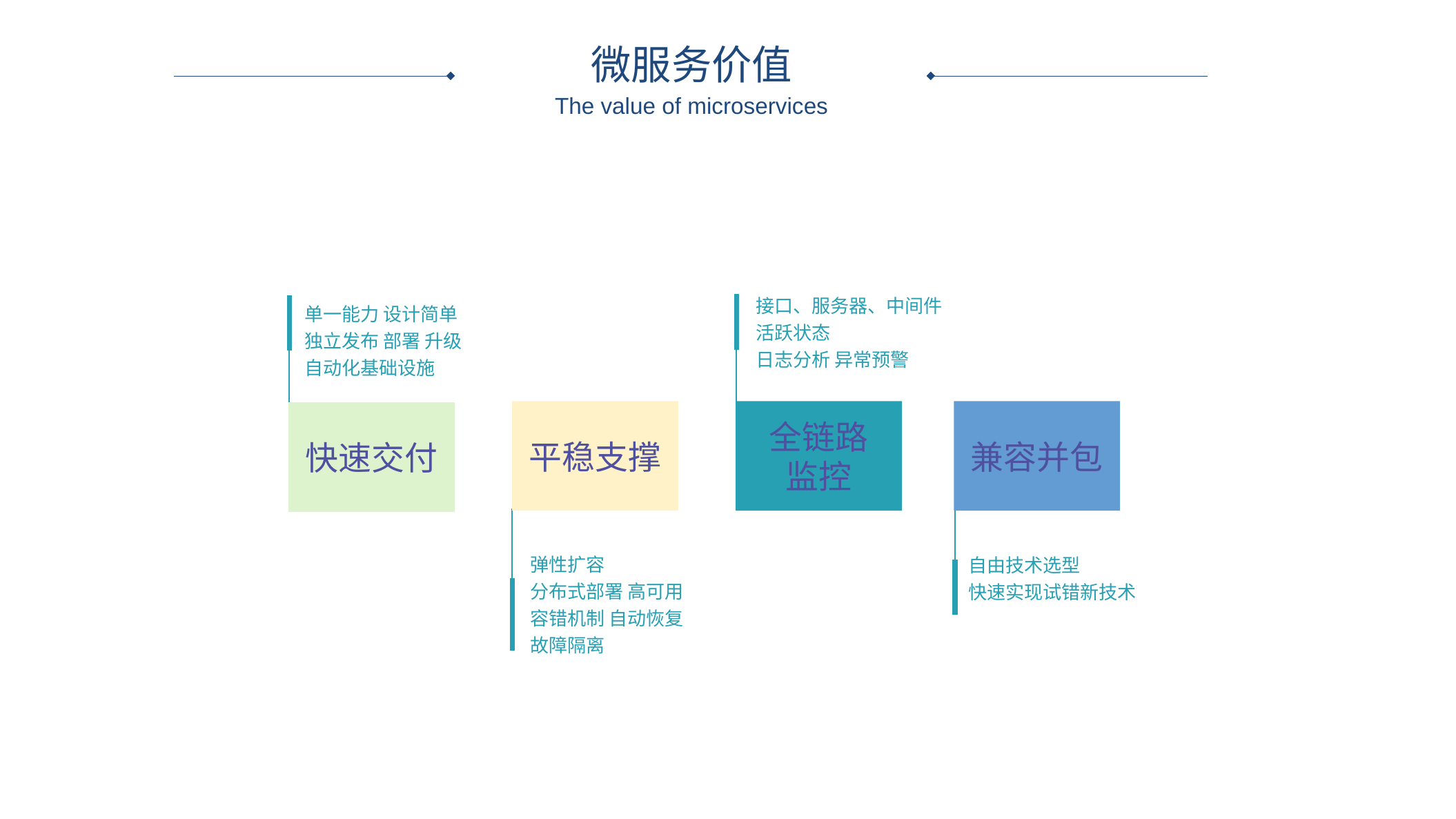

微服务价值
The value of microservices
接口、服务器、中间件
活跃状态
日志分析 异常预警
单一能力 设计简单
独立发布 部署 升级
自动化基础设施
平稳支撑
全链路
监控
兼容并包
快速交付

弹性扩容
分布式部署 高可用
容错机制 自动恢复
故障隔离
自由技术选型
快速实现试错新技术